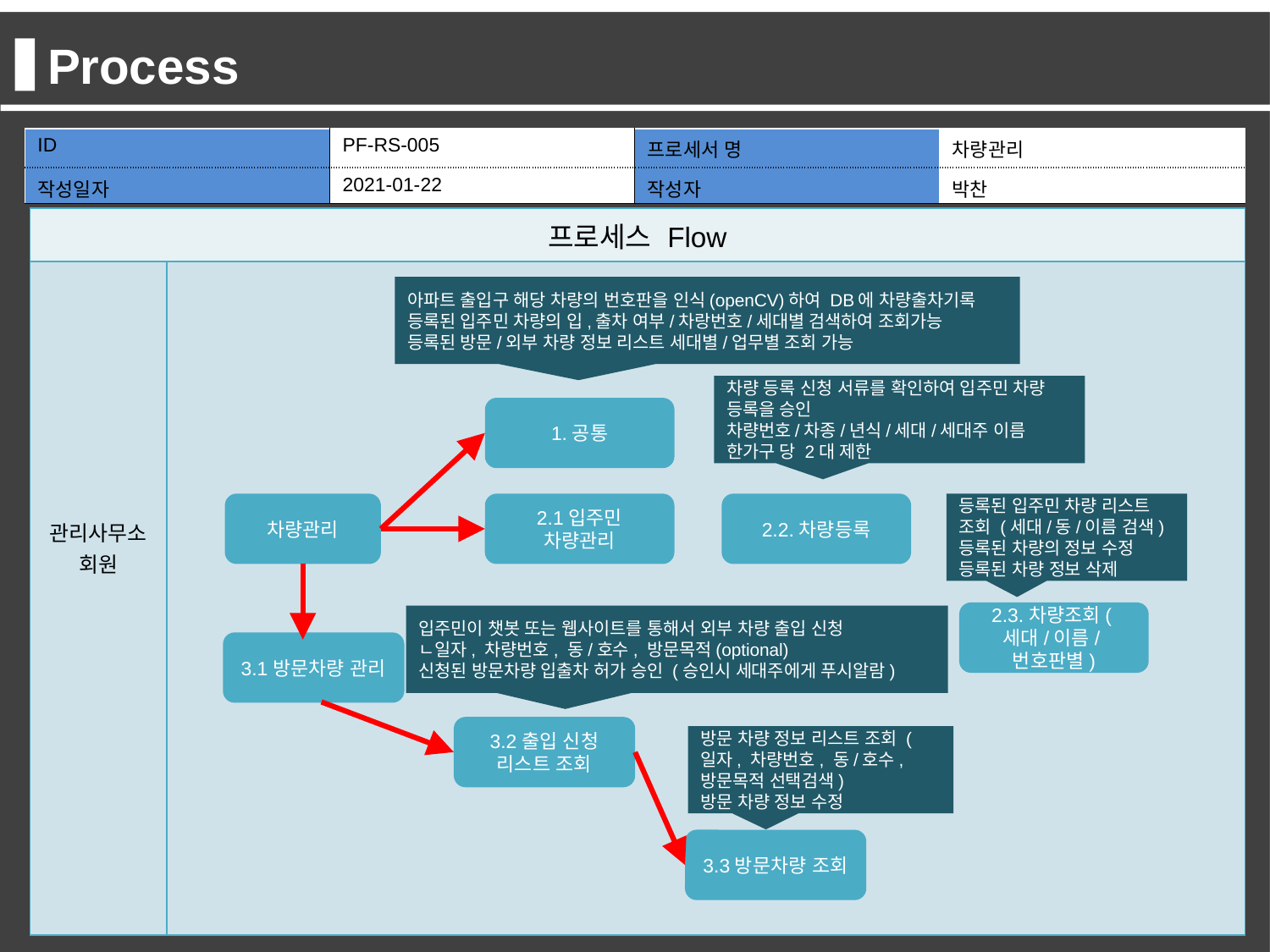

Process
Process

| ID | PF-RS-006 | 프로세서 명 | 최종합격자관리 |
| --- | --- | --- | --- |
| 작성일자 | 2016.05.11 | 작성자 | 김선도 |
| ID | PF-RS-005 | 프로세서 명 | 차량관리 |
| --- | --- | --- | --- |
| 작성일자 | 2021-01-22 | 작성자 | 박찬 |
| 프로세스 Flow |  |
| --- | --- |
| 관리자 교사 |  |
| 프로세스 Flow |  |
| --- | --- |
| 관리사무소 회원 |  |
아파트 출입구 해당 차량의 번호판을 인식(openCV)하여 DB에 차량출차기록
등록된 입주민 차량의 입,출차 여부/차랑번호/세대별 검색하여 조회가능
등록된 방문/외부 차량 정보 리스트 세대별/업무별 조회 가능
차량 등록 신청 서류를 확인하여 입주민 차량 등록을 승인
차량번호/차종/년식/세대/세대주 이름
한가구 당 2대 제한
1.공통
1.면접 대상자 조회
차량관리
2.1입주민 차량관리
2.2.차량등록
등록된 입주민 차량 리스트 조회 (세대/동/이름 검색)
등록된 차량의 정보 수정
등록된 차량 정보 삭제
2.3.차량조회(세대/이름/번호판별)
입주민이 챗봇 또는 웹사이트를 통해서 외부 차량 출입 신청
ㄴ일자, 차량번호, 동/호수, 방문목적(optional)
신청된 방문차량 입출차 허가 승인 (승인시 세대주에게 푸시알람)
3.1방문차량 관리
3.2출입 신청 리스트 조회
방문 차량 정보 리스트 조회 (일자, 차량번호, 동/호수, 방문목적 선택검색)
방문 차량 정보 수정
3.3방문차량 조회